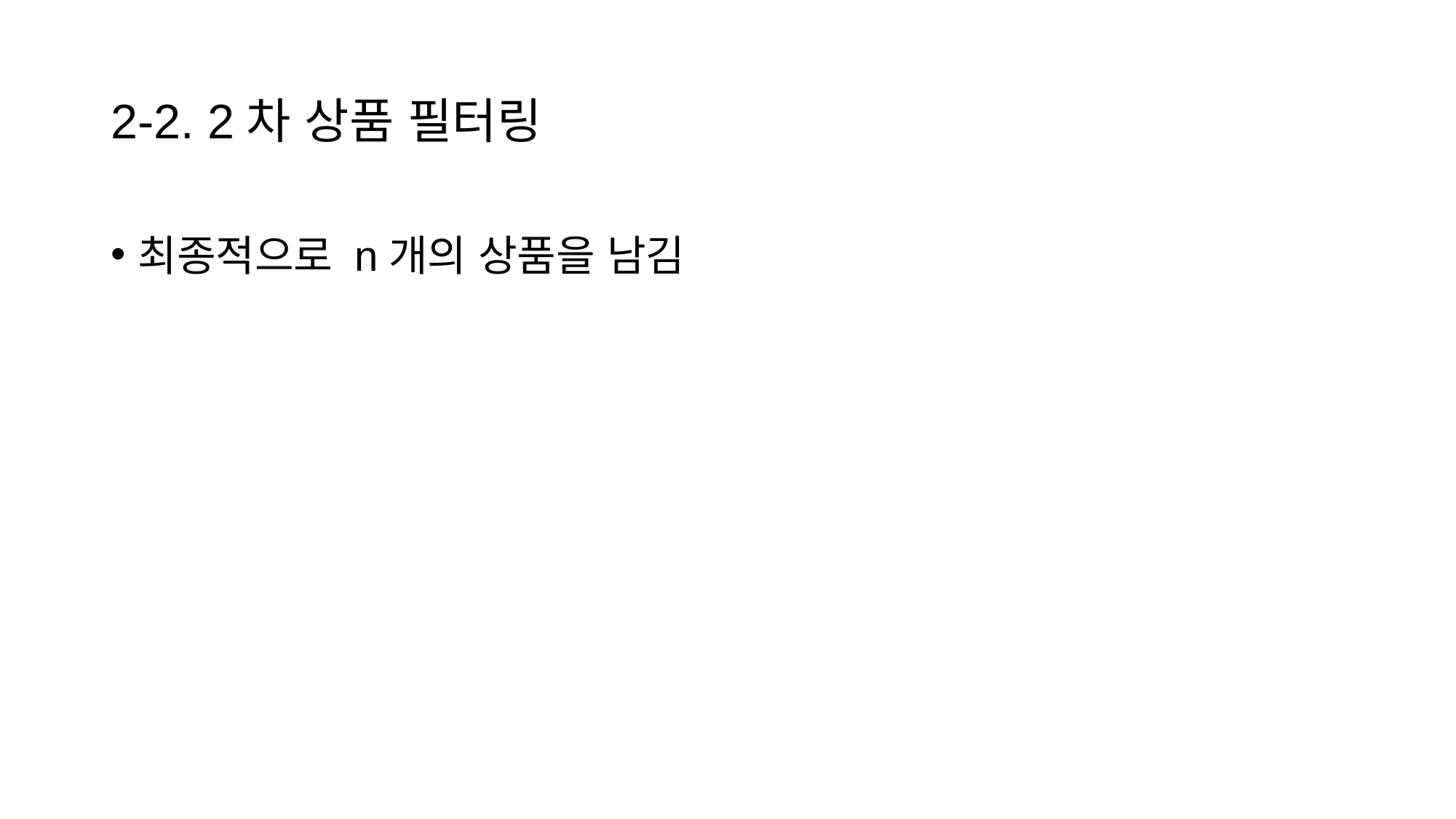

# 2-2. 2차 상품 필터링
최종적으로 n개의 상품을 남김